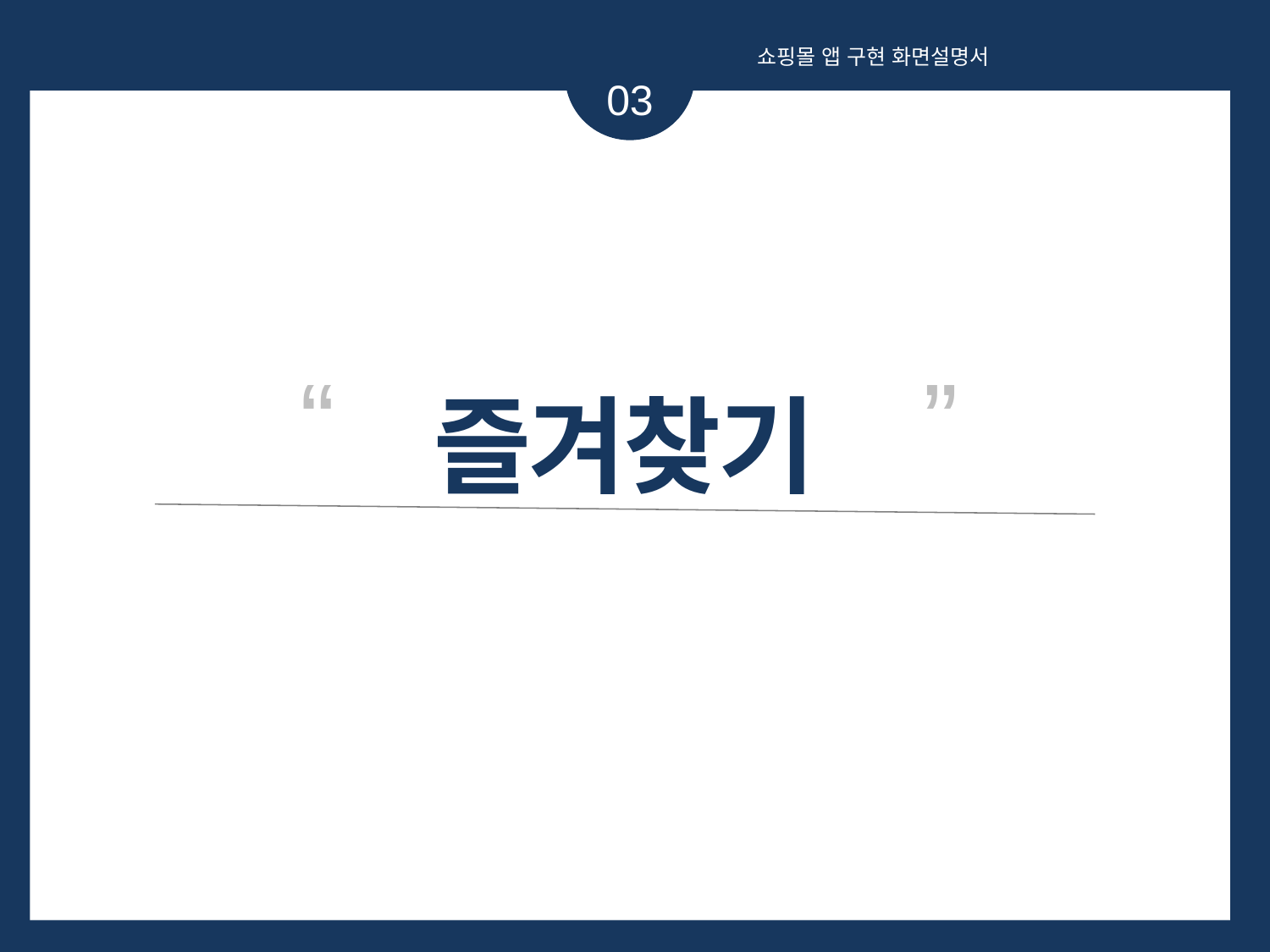

쇼핑몰 앱 구현 화면설명서
03

“                    ”
즐겨찾기